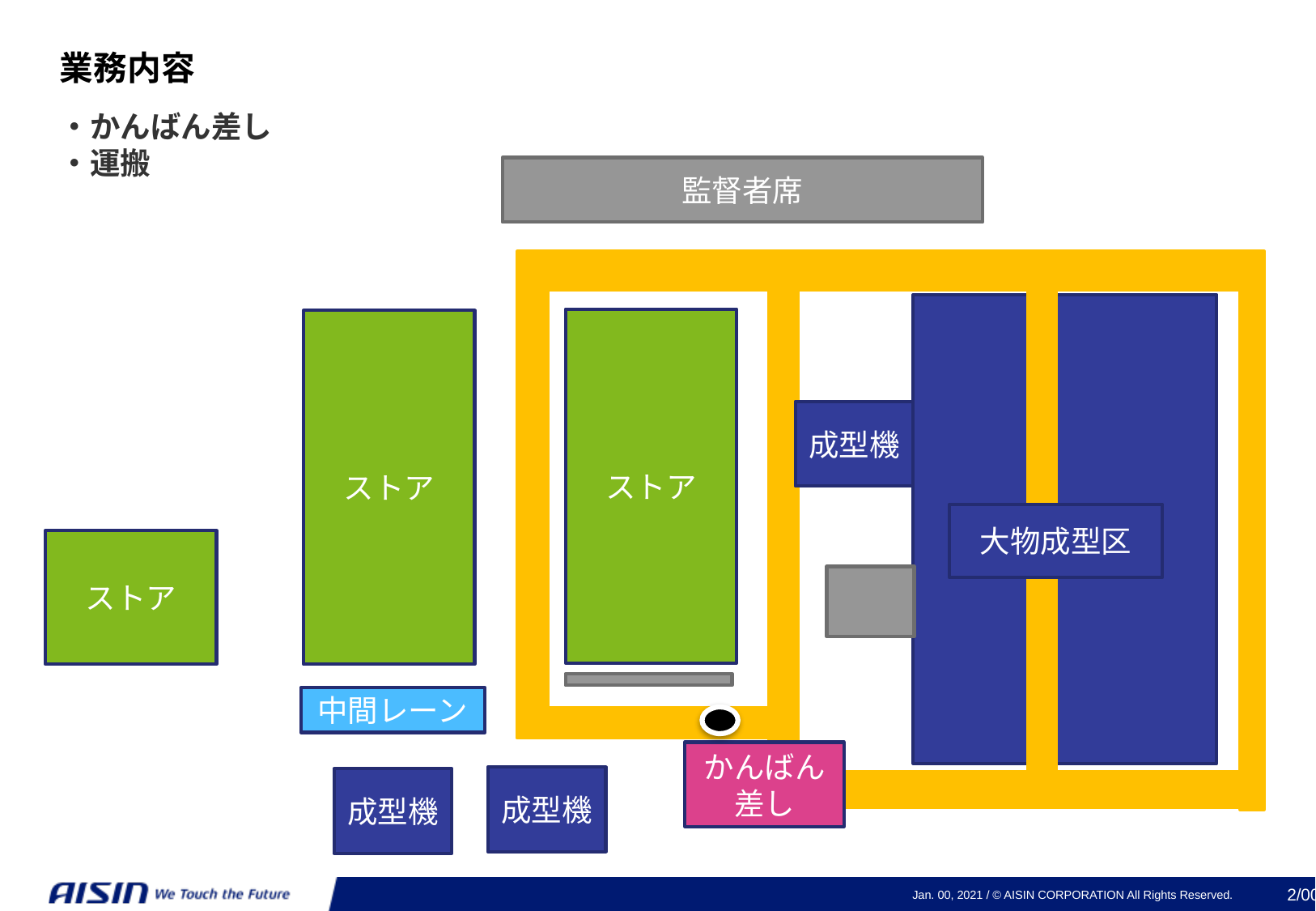

業務内容
・かんばん差し
・運搬
監督者席

ストア
ストア
成型機

大物成型区

ストア

中間レーン

かんばん
差し
成型機
成型機